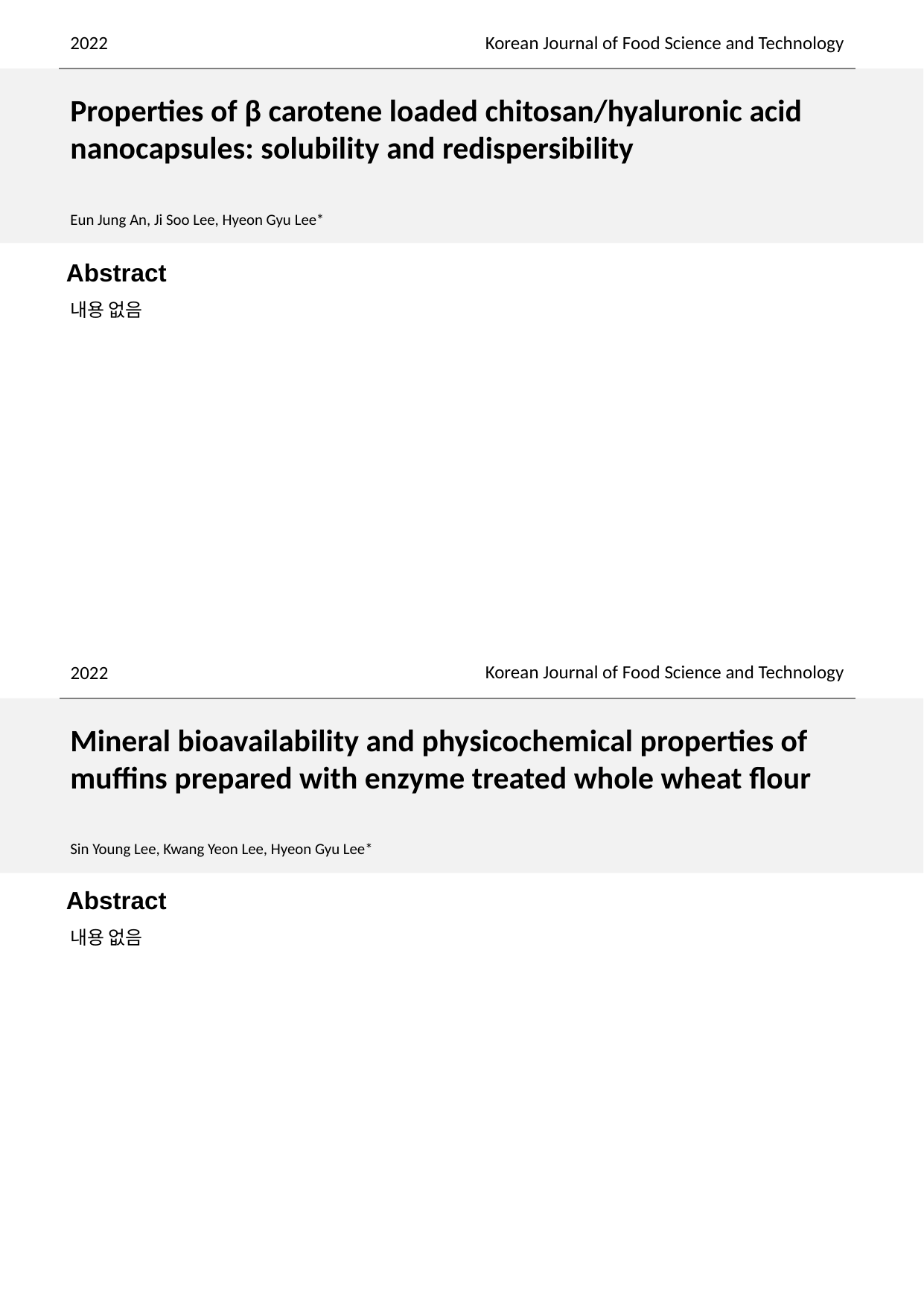

2022
Korean Journal of Food Science and Technology
Properties of β carotene loaded chitosan/hyaluronic acid nanocapsules: solubility and redispersibility
Eun Jung An, Ji Soo Lee, Hyeon Gyu Lee*
내용 없음
Korean Journal of Food Science and Technology
2022
Mineral bioavailability and physicochemical properties of muffins prepared with enzyme treated whole wheat flour
Sin Young Lee, Kwang Yeon Lee, Hyeon Gyu Lee*
내용 없음